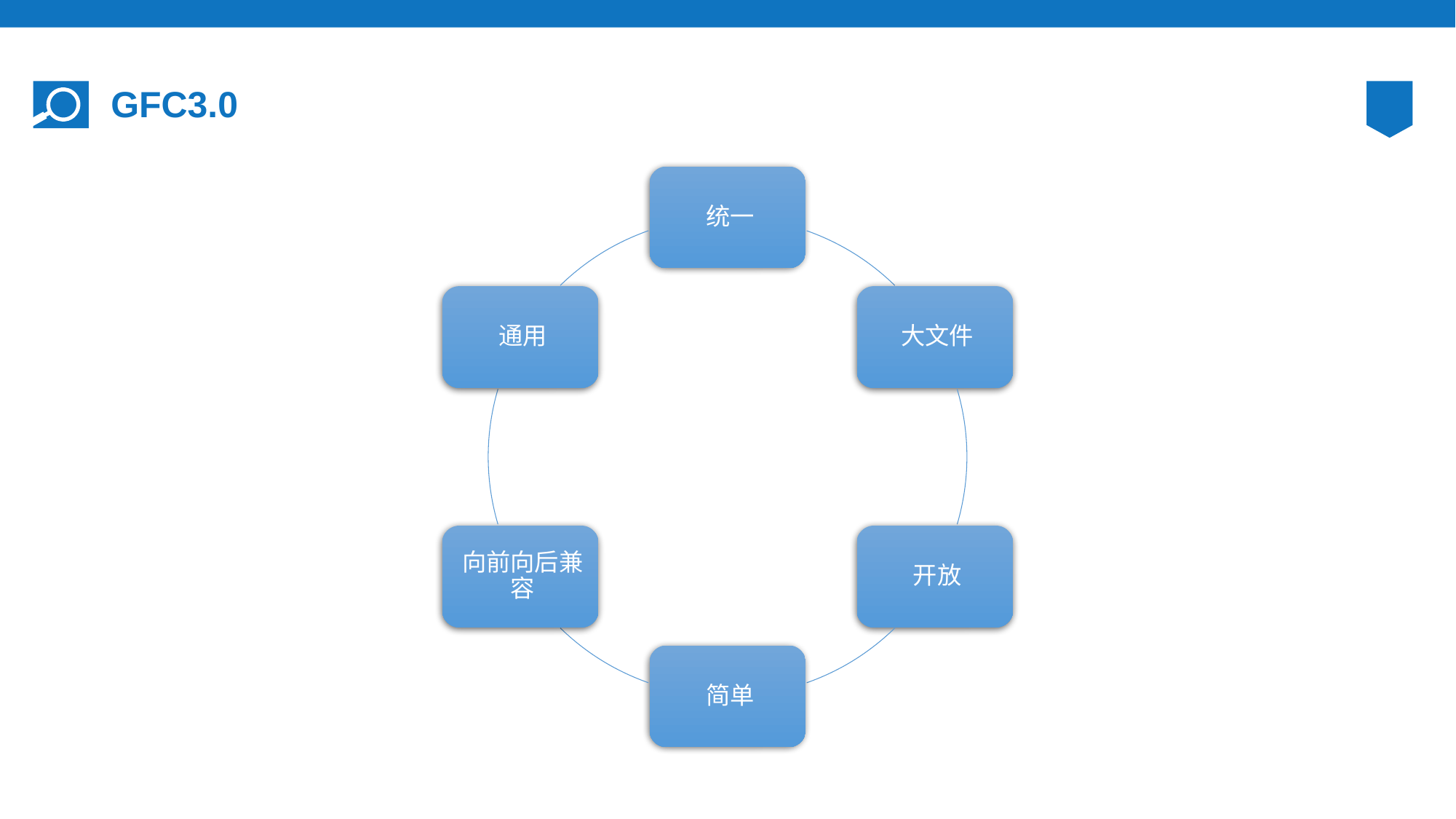

# GFC3.0
统一
大文件
开放
简单
向前向后兼容
通用